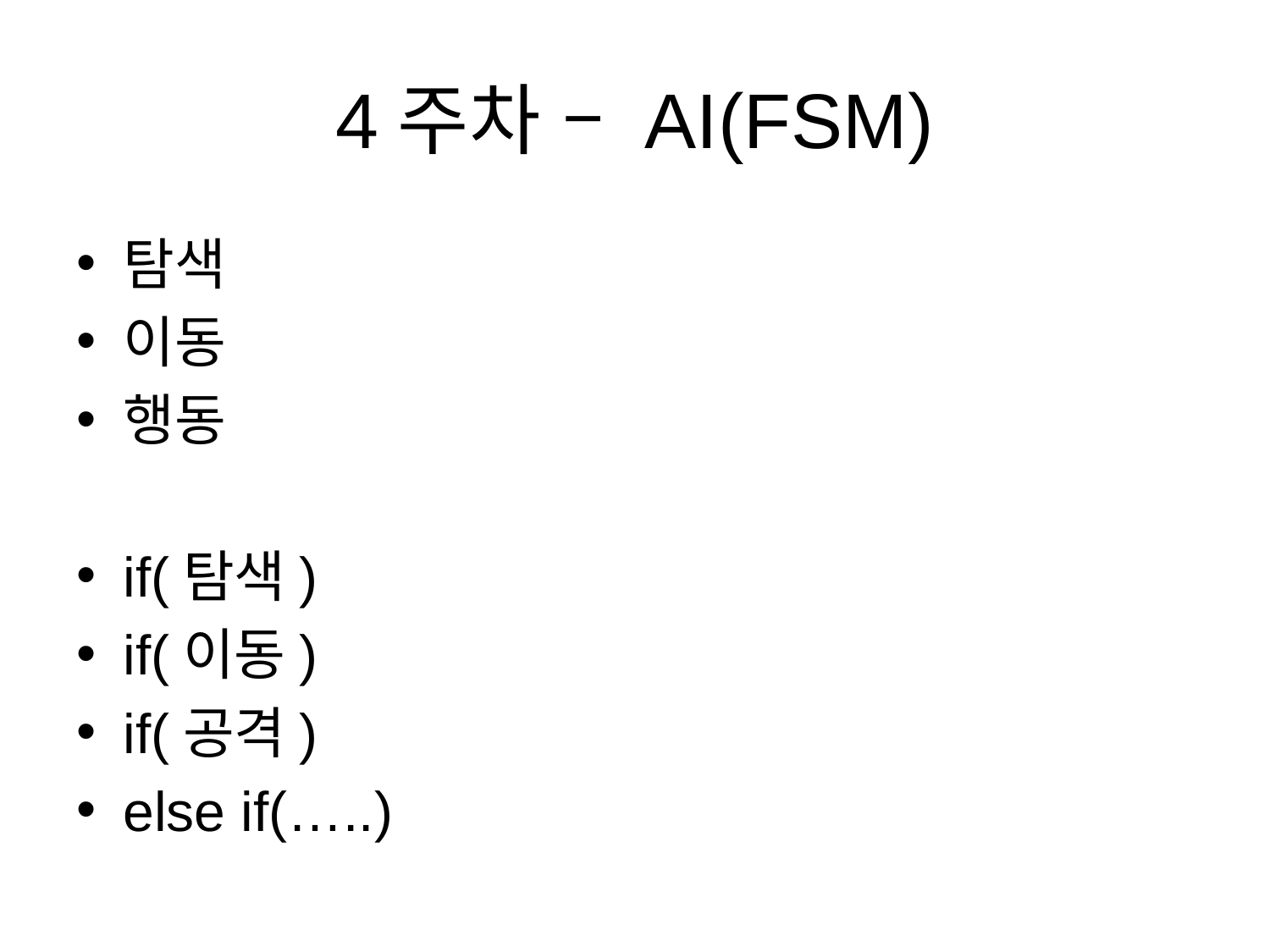

# 4주차 – AI(FSM)
탐색
이동
행동

if(탐색)
if(이동)
if(공격)
else if(…..)